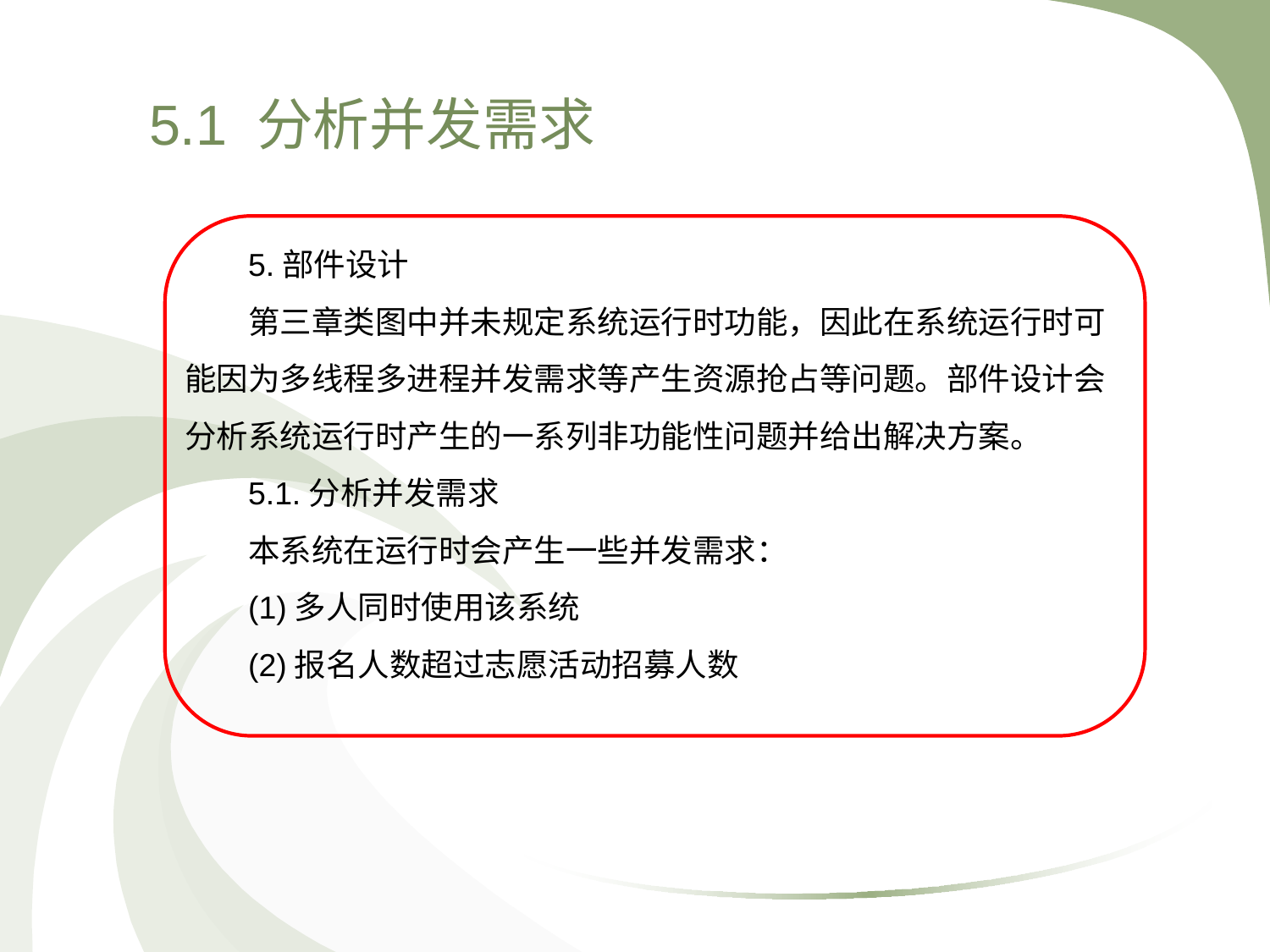

5.1 分析并发需求

5.部件设计
第三章类图中并未规定系统运行时功能，因此在系统运行时可能因为多线程多进程并发需求等产生资源抢占等问题。部件设计会分析系统运行时产生的一系列非功能性问题并给出解决方案。
5.1.分析并发需求
本系统在运行时会产生一些并发需求：
(1)多人同时使用该系统
(2)报名人数超过志愿活动招募人数